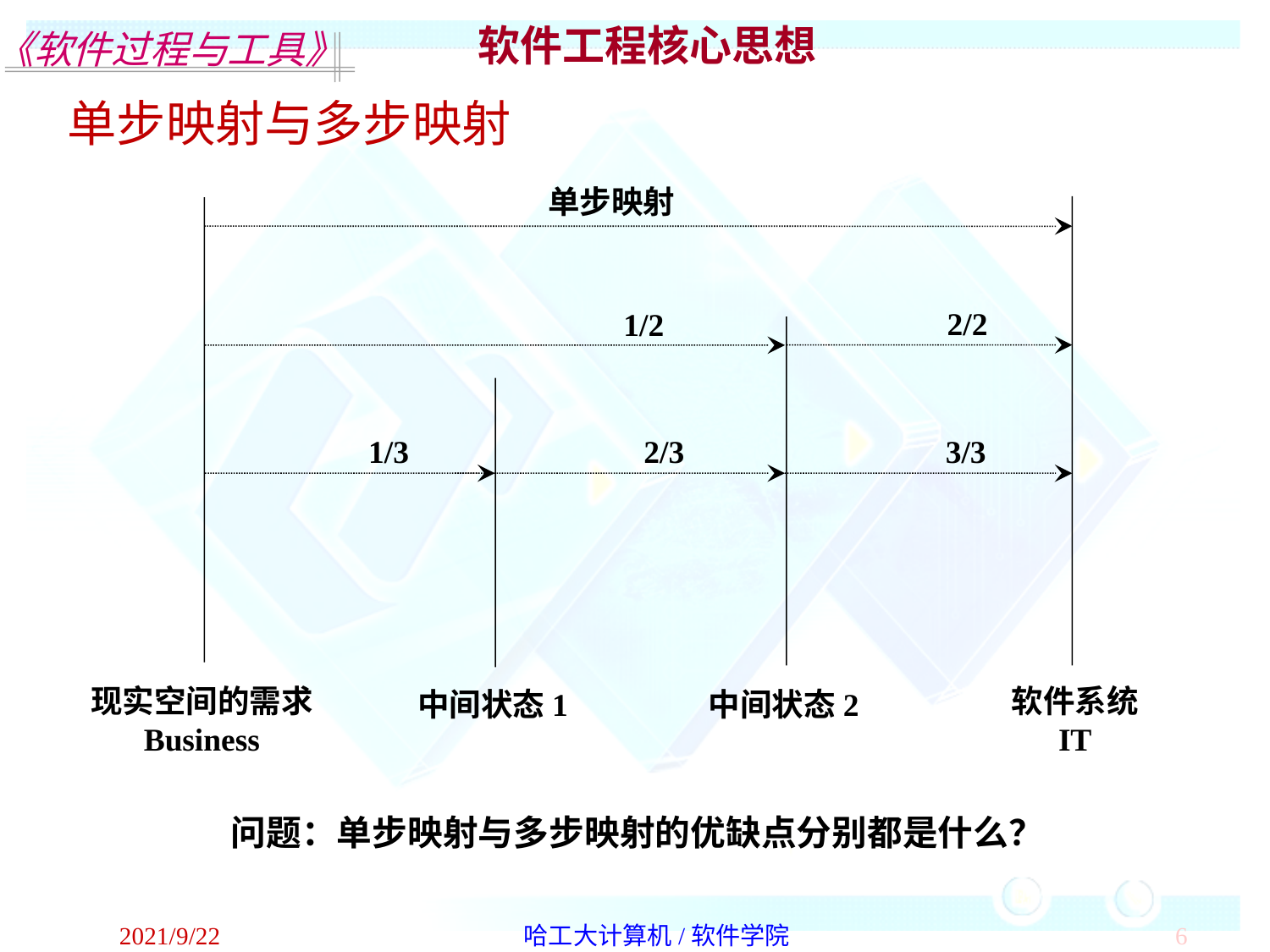

软件工程核心思想
单步映射与多步映射
单步映射

软件系统
IT

现实空间的需求
Business
2/2

1/2

中间状态2

中间状态1
1/3

2/3

3/3

问题：单步映射与多步映射的优缺点分别都是什么？